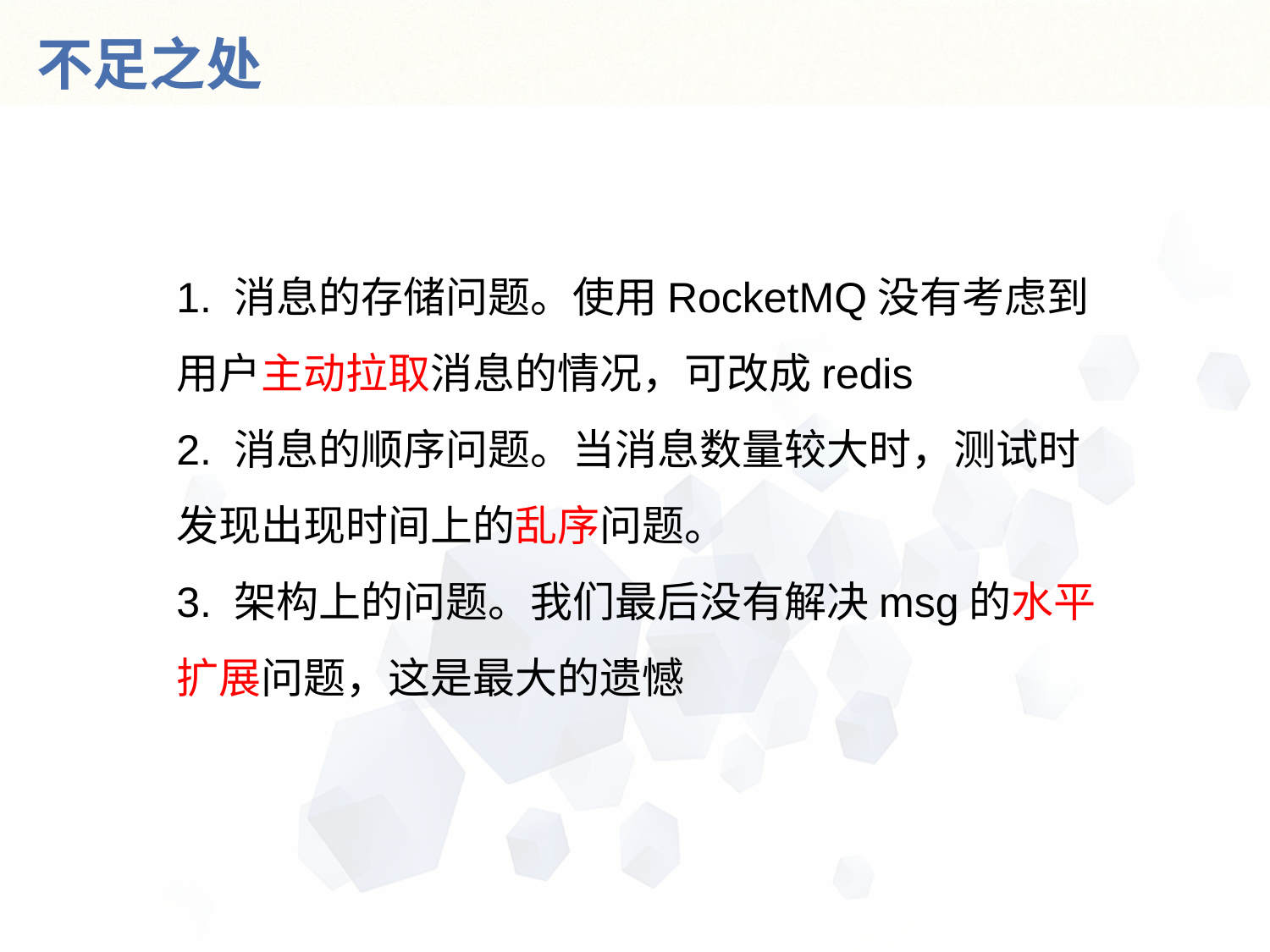

# 不足之处
1. 消息的存储问题。使用RocketMQ没有考虑到用户主动拉取消息的情况，可改成redis
2. 消息的顺序问题。当消息数量较大时，测试时发现出现时间上的乱序问题。
3. 架构上的问题。我们最后没有解决msg的水平扩展问题，这是最大的遗憾